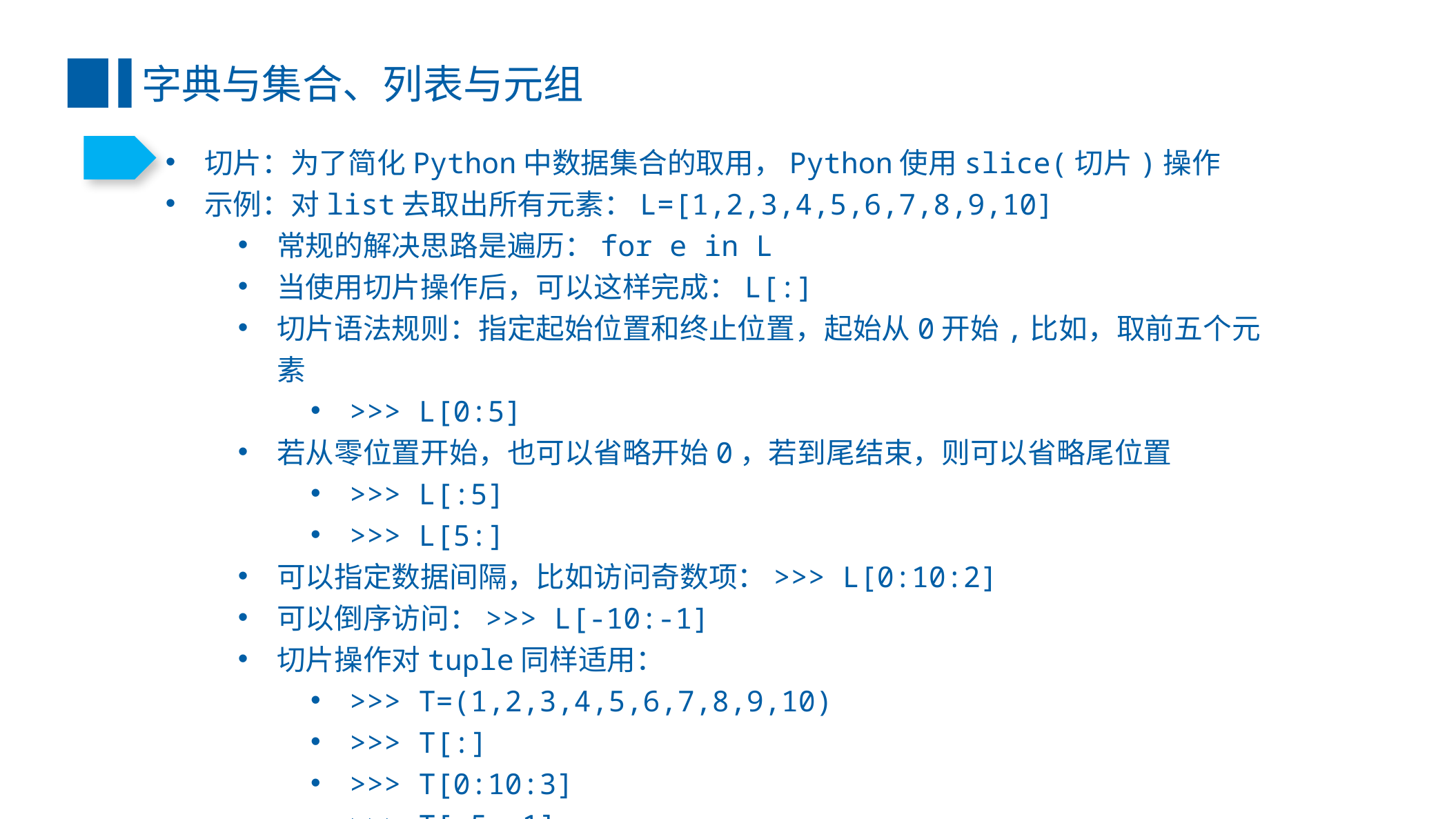

字典与集合、列表与元组

切片：为了简化Python中数据集合的取用，Python使用slice(切片)操作
示例：对list去取出所有元素：L=[1,2,3,4,5,6,7,8,9,10]
常规的解决思路是遍历：for e in L
当使用切片操作后，可以这样完成：L[:]
切片语法规则：指定起始位置和终止位置，起始从0开始,比如，取前五个元素
>>> L[0:5]
若从零位置开始，也可以省略开始0，若到尾结束，则可以省略尾位置
>>> L[:5]
>>> L[5:]
可以指定数据间隔，比如访问奇数项：>>> L[0:10:2]
可以倒序访问：>>> L[-10:-1]
切片操作对tuple同样适用：
>>> T=(1,2,3,4,5,6,7,8,9,10)
>>> T[:]
>>> T[0:10:3]
>>> T[-5:-1]